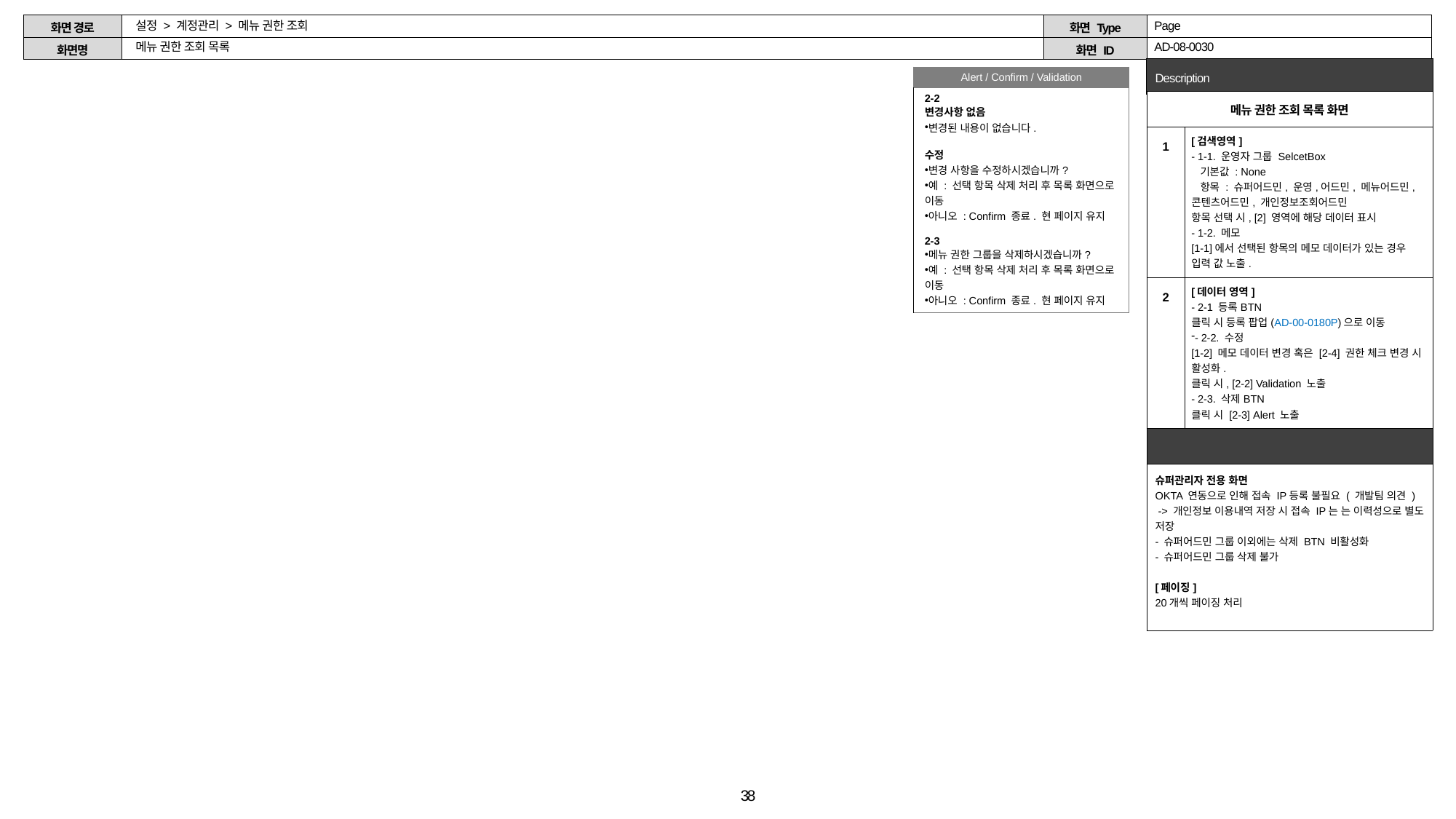

설정 > 계정관리 > 메뉴 권한 조회
Page
메뉴 권한 조회 목록
AD-08-0030
| Alert / Confirm / Validation |
| --- |
| 2-2 변경사항 없음 변경된 내용이 없습니다. 수정 변경 사항을 수정하시겠습니까? 예 : 선택 항목 삭제 처리 후 목록 화면으로 이동   아니오 : Confirm 종료. 현 페이지 유지 2-3 메뉴 권한 그룹을 삭제하시겠습니까? 예 : 선택 항목 삭제 처리 후 목록 화면으로 이동   아니오 : Confirm 종료. 현 페이지 유지 |
| 메뉴 권한 조회 목록 화면 |  |
| --- | --- |
| 1 | [검색영역] - 1-1. 운영자 그룹 SelcetBox 기본값 : None 항목 : 슈퍼어드민, 운영,어드민, 메뉴어드민, 콘텐츠어드민, 개인정보조회어드민 항목 선택 시, [2] 영역에 해당 데이터 표시 - 1-2. 메모 [1-1]에서 선택된 항목의 메모 데이터가 있는 경우 입력 값 노출. |
| 2 | [데이터 영역] - 2-1 등록BTN 클릭 시 등록 팝업(AD-00-0180P)으로 이동 - 2-2. 수정 [1-2] 메모 데이터 변경 혹은 [2-4] 권한 체크 변경 시 활성화. 클릭 시, [2-2] Validation 노출 - 2-3. 삭제BTN 클릭 시 [2-3] Alert 노출 |
| Note |  |
| 슈퍼관리자 전용 화면 OKTA 연동으로 인해 접속 IP등록 불필요 ( 개발팀 의견 )  -> 개인정보 이용내역 저장 시 접속 IP는 는 이력성으로 별도 저장 - 슈퍼어드민 그룹 이외에는 삭제 BTN 비활성화 - 슈퍼어드민 그룹 삭제 불가 [페이징] 20개씩 페이징 처리 |  |